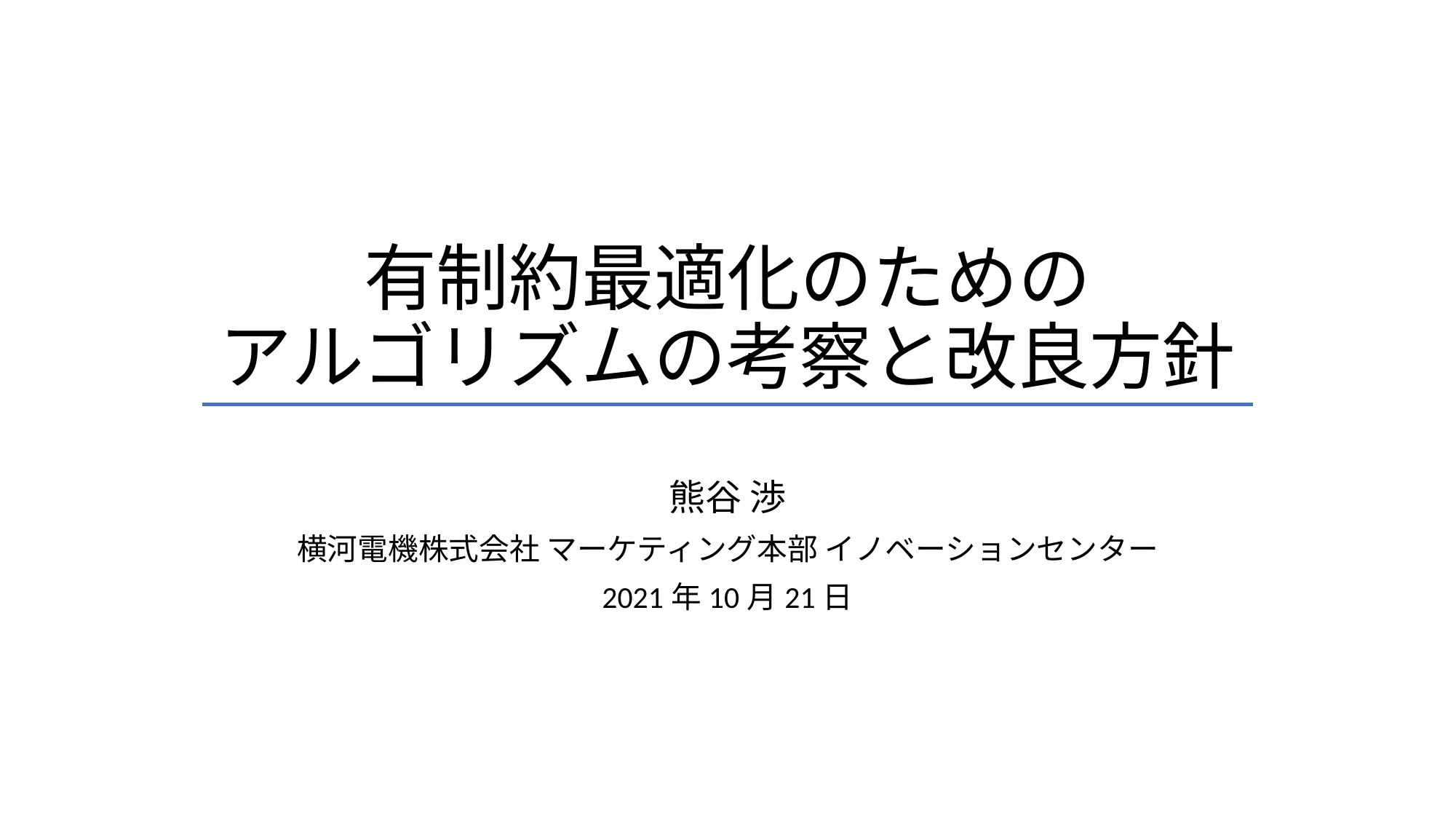

# 有制約最適化のための アルゴリズムの考察と改良方針
熊谷 渉
横河電機株式会社 マーケティング本部 イノベーションセンター
2021年10月21日